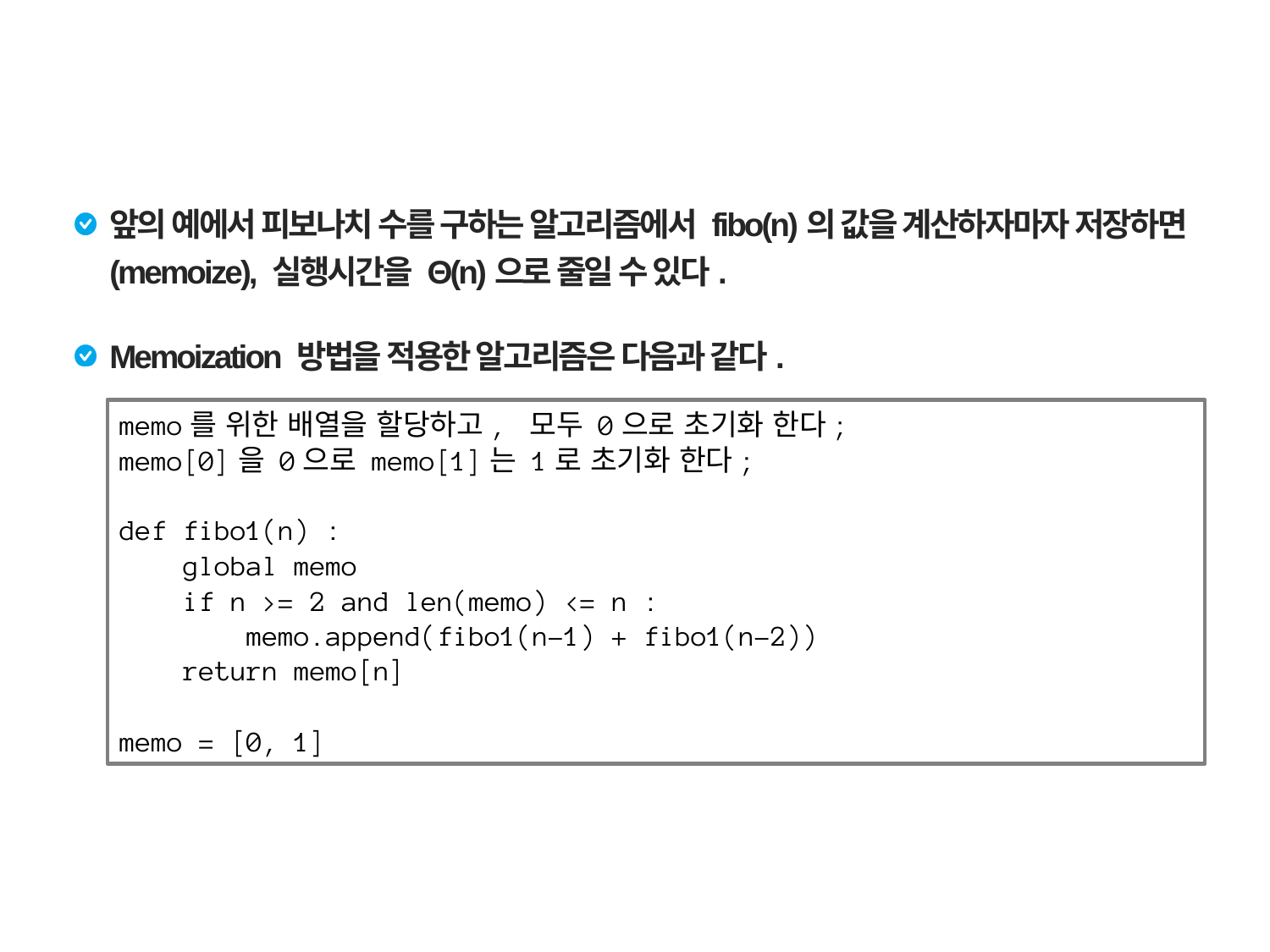

Memoization
앞의 예에서 피보나치 수를 구하는 알고리즘에서 fibo(n)의 값을 계산하자마자 저장하면(memoize), 실행시간을 Θ(n)으로 줄일 수 있다.

Memoization 방법을 적용한 알고리즘은 다음과 같다.
memo를 위한 배열을 할당하고, 모두 0으로 초기화 한다;
memo[0]을 0으로 memo[1]는 1로 초기화 한다;

def fibo1(n) :
    global memo
    if n >= 2 and len(memo) <= n :
        memo.append(fibo1(n-1) + fibo1(n-2))
    return memo[n]

memo = [0, 1]